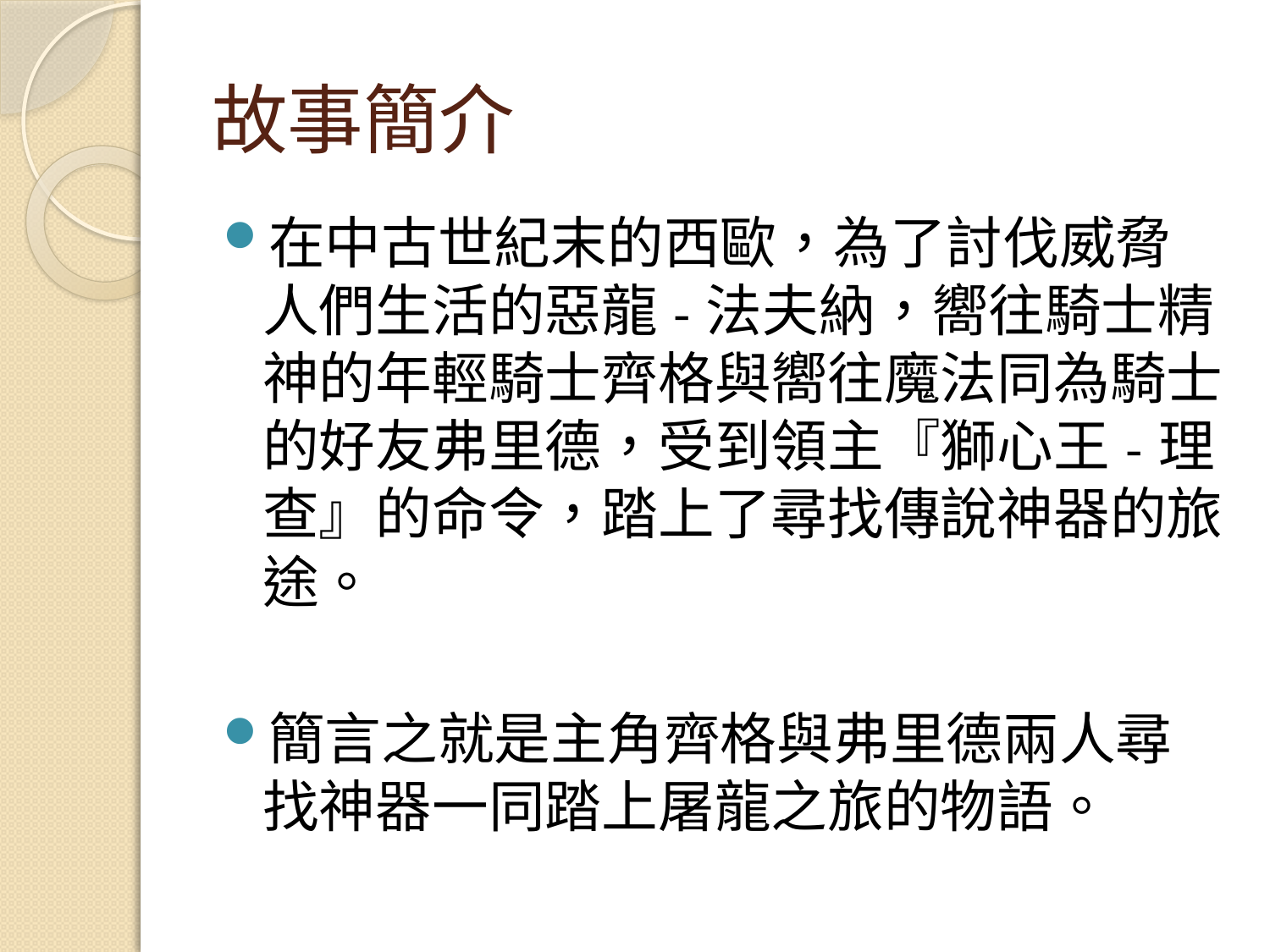

# 故事簡介
在中古世紀末的西歐，為了討伐威脅人們生活的惡龍-法夫納，嚮往騎士精神的年輕騎士齊格與嚮往魔法同為騎士的好友弗里德，受到領主『獅心王-理查』的命令，踏上了尋找傳說神器的旅途。

簡言之就是主角齊格與弗里德兩人尋找神器一同踏上屠龍之旅的物語。